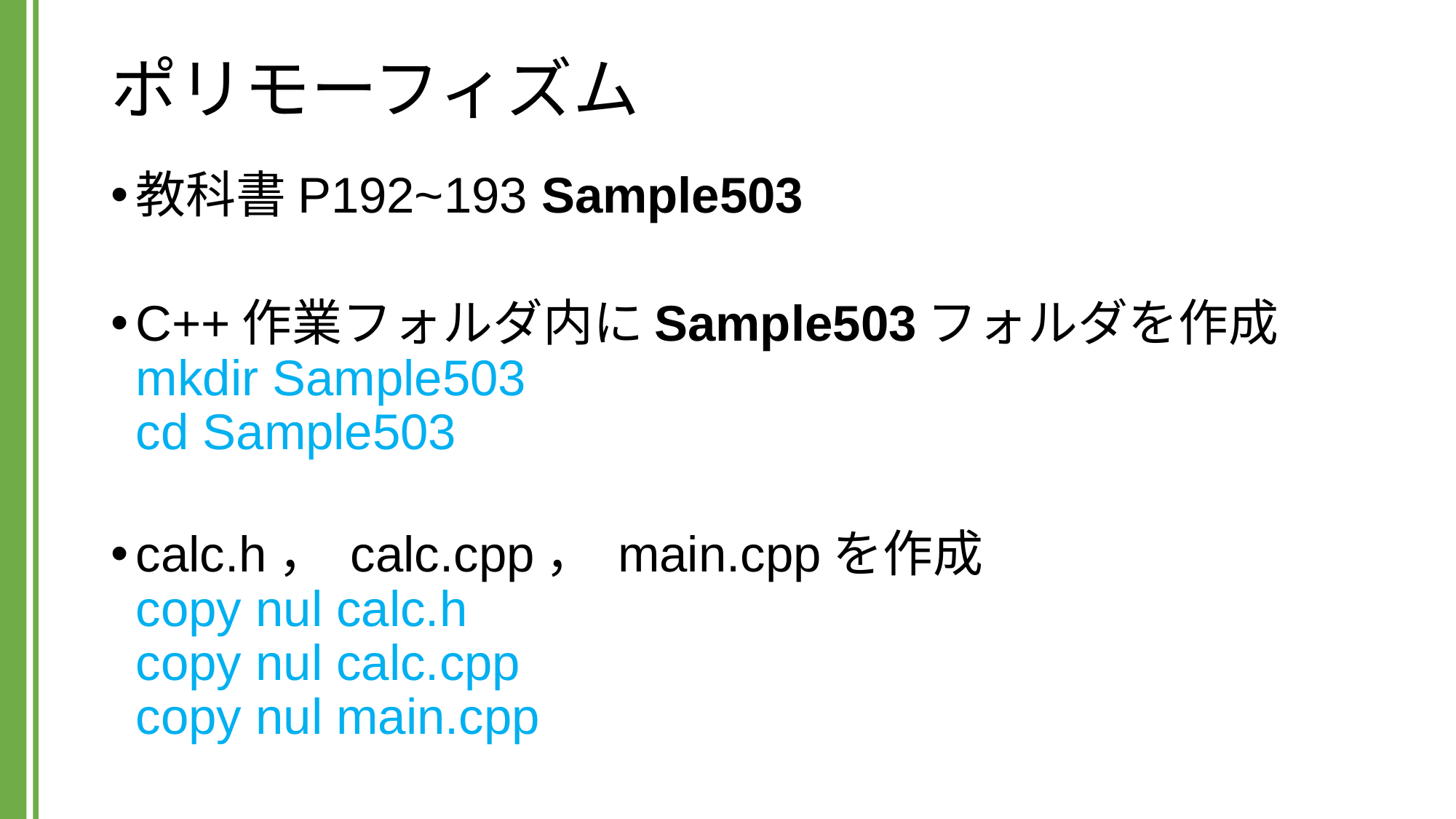

# ポリモーフィズム
教科書P192~193 Sample503
C++作業フォルダ内にSample503フォルダを作成
mkdir Sample503
cd Sample503
calc.h， calc.cpp， main.cppを作成
copy nul calc.h
copy nul calc.cpp
copy nul main.cpp